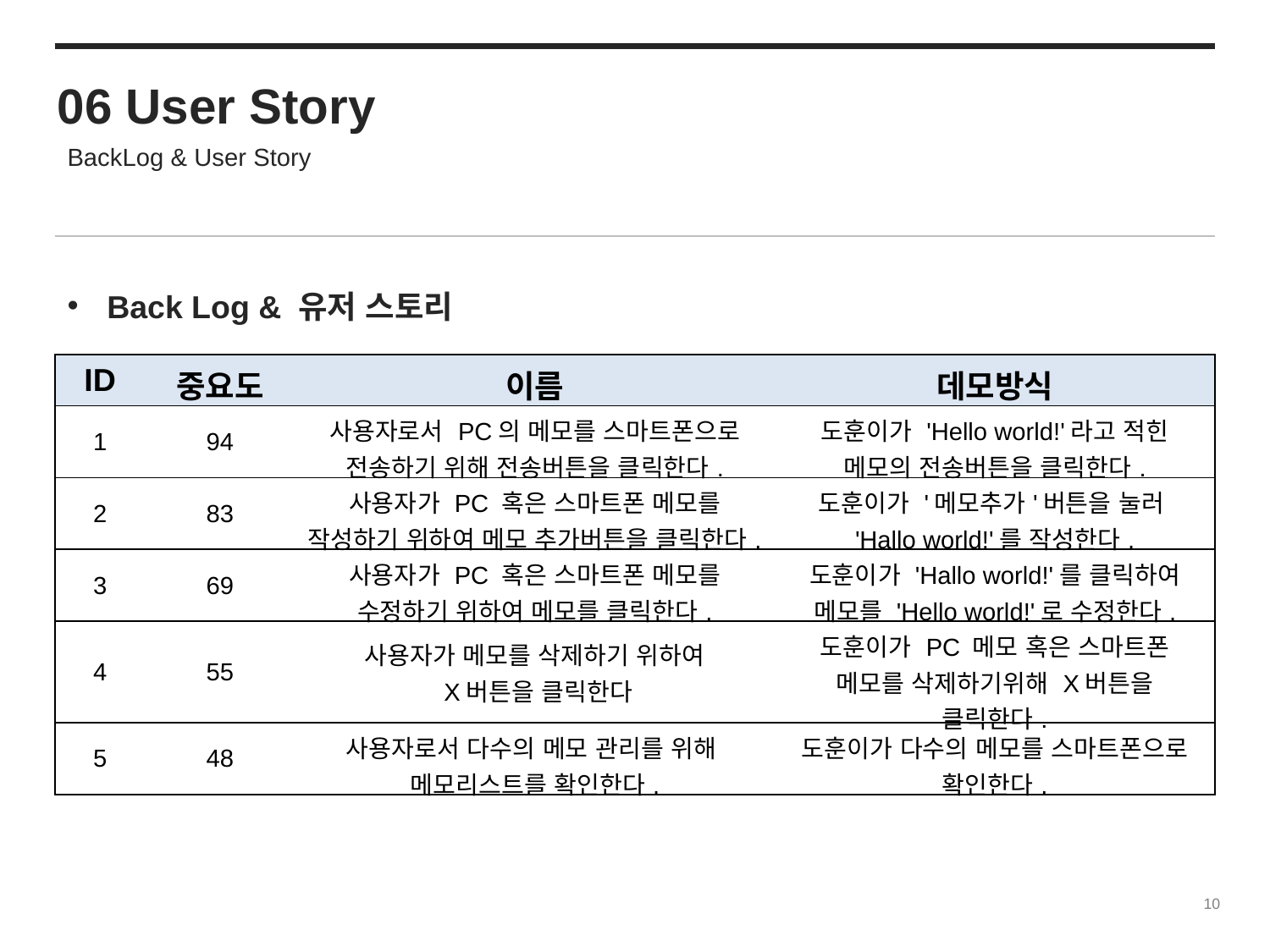

06 User Story
BackLog & User Story

Back Log & 유저 스토리
| ID | 중요도 | 이름 | 데모방식 |
| --- | --- | --- | --- |
| 1 | 94 | 사용자로서 PC의 메모를 스마트폰으로 전송하기 위해 전송버튼을 클릭한다. | 도훈이가 'Hello world!'라고 적힌 메모의 전송버튼을 클릭한다. |
| 2 | 83 | 사용자가 PC 혹은 스마트폰 메모를 작성하기 위하여 메모 추가버튼을 클릭한다. | 도훈이가 '메모추가'버튼을 눌러 'Hallo world!'를 작성한다. |
| 3 | 69 | 사용자가 PC 혹은 스마트폰 메모를 수정하기 위하여 메모를 클릭한다. | 도훈이가 'Hallo world!'를 클릭하여 메모를 'Hello world!'로 수정한다. |
| 4 | 55 | 사용자가 메모를 삭제하기 위하여 X버튼을 클릭한다 | 도훈이가 PC 메모 혹은 스마트폰 메모를 삭제하기위해 X버튼을 클릭한다. |
| 5 | 48 | 사용자로서 다수의 메모 관리를 위해 메모리스트를 확인한다. | 도훈이가 다수의 메모를 스마트폰으로 확인한다. |